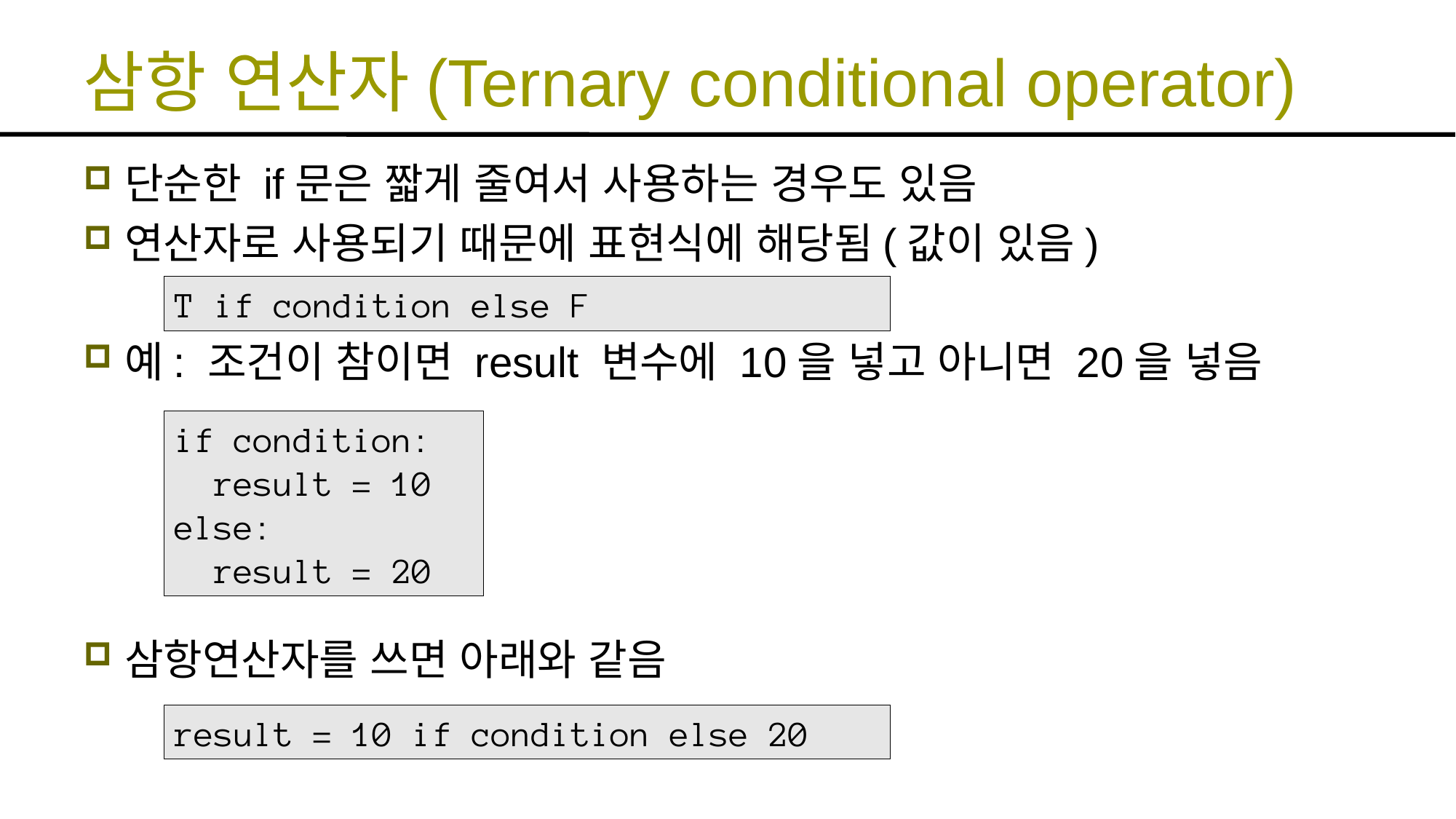

# 삼항 연산자(Ternary conditional operator)
단순한 if문은 짧게 줄여서 사용하는 경우도 있음
연산자로 사용되기 때문에 표현식에 해당됨(값이 있음)

예: 조건이 참이면 result 변수에 10을 넣고 아니면 20을 넣음

삼항연산자를 쓰면 아래와 같음
T if condition else F
if condition:
  result = 10
else:
  result = 20
result = 10 if condition else 20